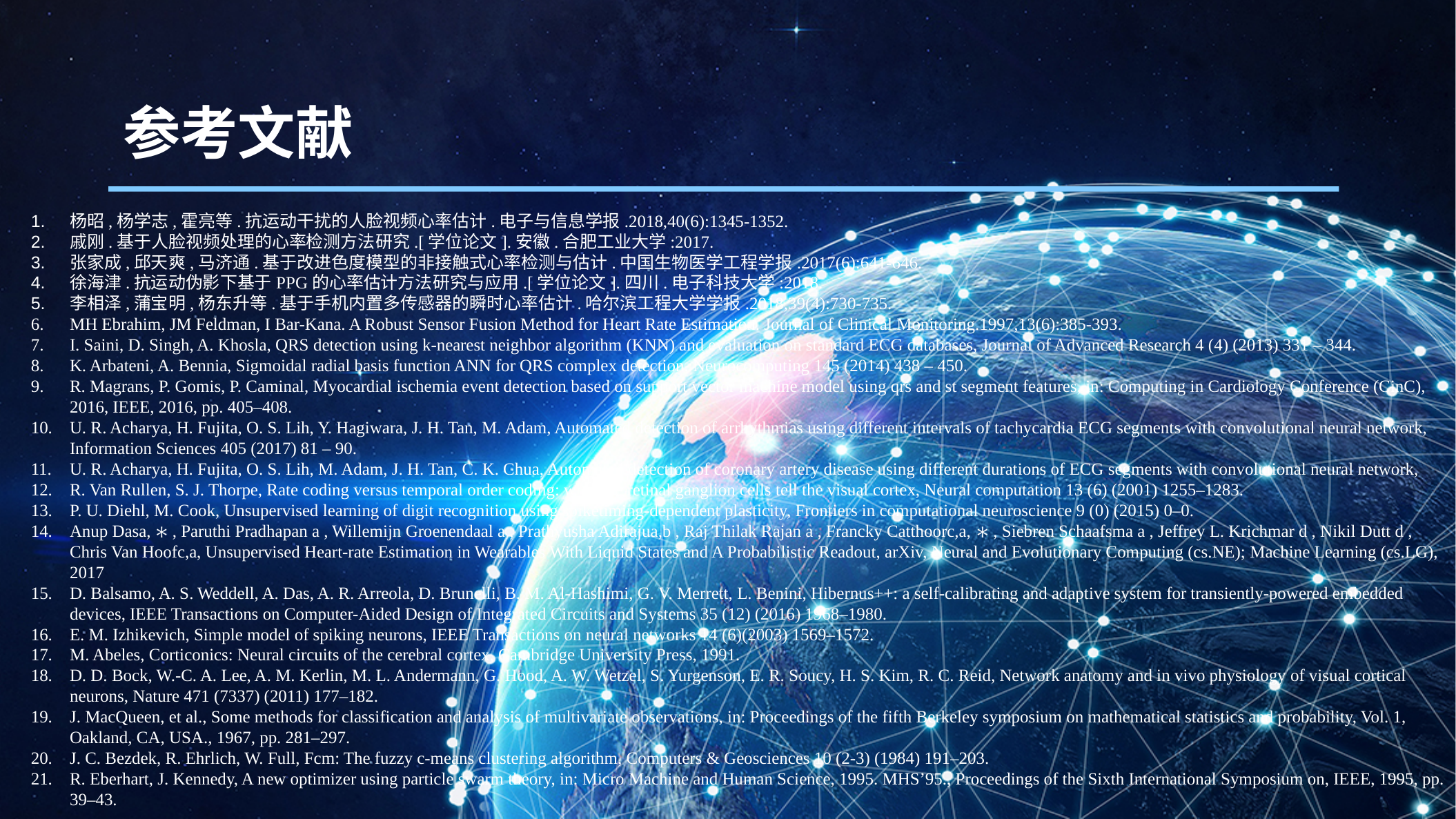

参考文献

杨昭,杨学志,霍亮等.抗运动干扰的人脸视频心率估计.电子与信息学报.2018,40(6):1345-1352.
戚刚.基于人脸视频处理的心率检测方法研究.[学位论文].安徽.合肥工业大学:2017.
张家成,邱天爽,马济通.基于改进色度模型的非接触式心率检测与估计.中国生物医学工程学报.2017(6):641-646.
徐海津.抗运动伪影下基于PPG的心率估计方法研究与应用.[学位论文].四川.电子科技大学:2018.
李相泽,蒲宝明,杨东升等.基于手机内置多传感器的瞬时心率估计.哈尔滨工程大学学报.2018,39(4):730-735.
MH Ebrahim, JM Feldman, I Bar-Kana. A Robust Sensor Fusion Method for Heart Rate Estimation. Journal of Clinical Monitoring.1997,13(6):385-393.
I. Saini, D. Singh, A. Khosla, QRS detection using k-nearest neighbor algorithm (KNN) and evaluation on standard ECG databases, Journal of Advanced Research 4 (4) (2013) 331 – 344.
K. Arbateni, A. Bennia, Sigmoidal radial basis function ANN for QRS complex detection, Neurocomputing 145 (2014) 438 – 450.
R. Magrans, P. Gomis, P. Caminal, Myocardial ischemia event detection based on support vector machine model using qrs and st segment features, in: Computing in Cardiology Conference (CinC), 2016, IEEE, 2016, pp. 405–408.
U. R. Acharya, H. Fujita, O. S. Lih, Y. Hagiwara, J. H. Tan, M. Adam, Automated detection of arrhythmias using different intervals of tachycardia ECG segments with convolutional neural network, Information Sciences 405 (2017) 81 – 90.
U. R. Acharya, H. Fujita, O. S. Lih, M. Adam, J. H. Tan, C. K. Chua, Automated detection of coronary artery disease using different durations of ECG segments with convolutional neural network,
R. Van Rullen, S. J. Thorpe, Rate coding versus temporal order coding: what the retinal ganglion cells tell the visual cortex, Neural computation 13 (6) (2001) 1255–1283.
P. U. Diehl, M. Cook, Unsupervised learning of digit recognition using spiketiming-dependent plasticity, Frontiers in computational neuroscience 9 (0) (2015) 0–0.
Anup Dasa, ∗ , Paruthi Pradhapan a , Willemijn Groenendaal a , Prathyusha Adirajua,b , Raj Thilak Rajan a , Francky Catthoorc,a, ∗ , Siebren Schaafsma a , Jeffrey L. Krichmar d , Nikil Dutt d , Chris Van Hoofc,a, Unsupervised Heart-rate Estimation in Wearables With Liquid States and A Probabilistic Readout, arXiv, Neural and Evolutionary Computing (cs.NE); Machine Learning (cs.LG), 2017
D. Balsamo, A. S. Weddell, A. Das, A. R. Arreola, D. Brunelli, B. M. Al-Hashimi, G. V. Merrett, L. Benini, Hibernus++: a self-calibrating and adaptive system for transiently-powered embedded devices, IEEE Transactions on Computer-Aided Design of Integrated Circuits and Systems 35 (12) (2016) 1968–1980.
E. M. Izhikevich, Simple model of spiking neurons, IEEE Transactions on neural networks 14 (6)(2003) 1569–1572.
M. Abeles, Corticonics: Neural circuits of the cerebral cortex, Cambridge University Press, 1991.
D. D. Bock, W.-C. A. Lee, A. M. Kerlin, M. L. Andermann, G. Hood, A. W. Wetzel, S. Yurgenson, E. R. Soucy, H. S. Kim, R. C. Reid, Network anatomy and in vivo physiology of visual cortical neurons, Nature 471 (7337) (2011) 177–182.
J. MacQueen, et al., Some methods for classification and analysis of multivariate observations, in: Proceedings of the fifth Berkeley symposium on mathematical statistics and probability, Vol. 1, Oakland, CA, USA., 1967, pp. 281–297.
J. C. Bezdek, R. Ehrlich, W. Full, Fcm: The fuzzy c-means clustering algorithm, Computers & Geosciences 10 (2-3) (1984) 191–203.
R. Eberhart, J. Kennedy, A new optimizer using particle swarm theory, in: Micro Machine and Human Science, 1995. MHS’95., Proceedings of the Sixth International Symposium on, IEEE, 1995, pp. 39–43.